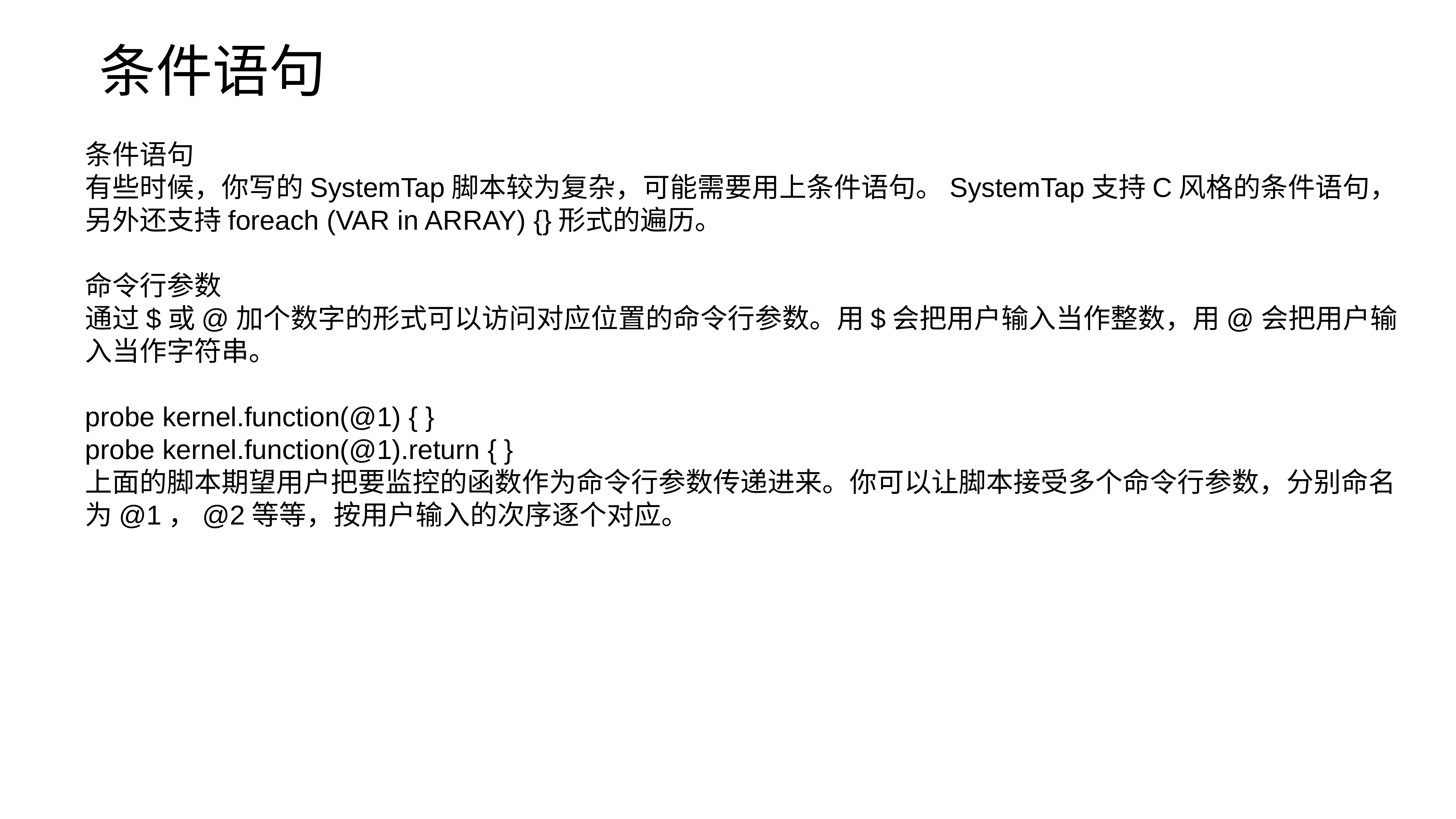

条件语句
条件语句
有些时候，你写的SystemTap脚本较为复杂，可能需要用上条件语句。SystemTap支持C风格的条件语句，另外还支持foreach (VAR in ARRAY) {}形式的遍历。

命令行参数
通过$或@加个数字的形式可以访问对应位置的命令行参数。用$会把用户输入当作整数，用@会把用户输入当作字符串。

probe kernel.function(@1) { }
probe kernel.function(@1).return { }
上面的脚本期望用户把要监控的函数作为命令行参数传递进来。你可以让脚本接受多个命令行参数，分别命名为@1，@2等等，按用户输入的次序逐个对应。